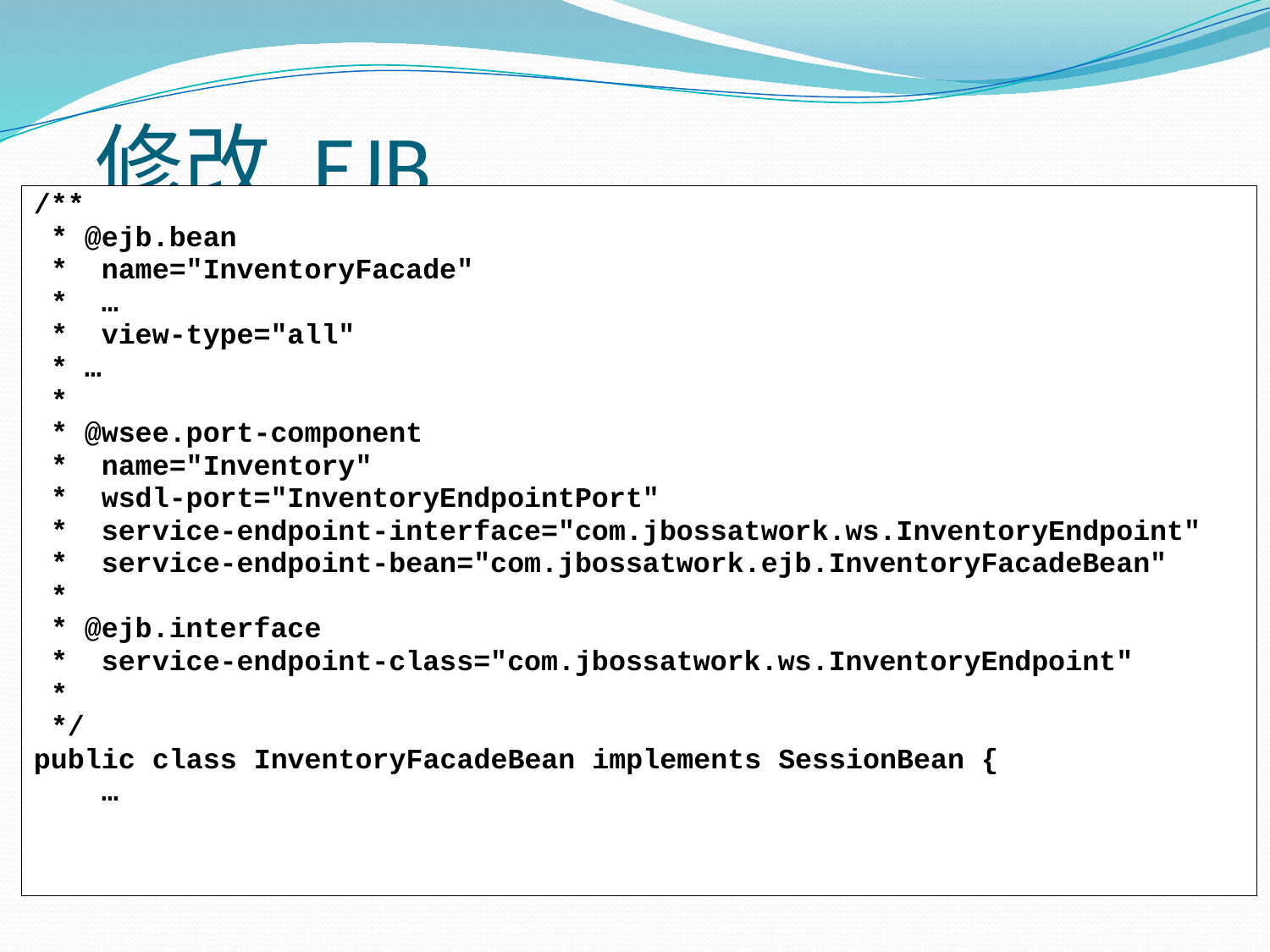

# 修改 EJB
/**
 * @ejb.bean
 *  name="InventoryFacade"
 *  …
 *  view-type="all"
 * …
 *
 * @wsee.port-component
 *  name="Inventory"
 *  wsdl-port="InventoryEndpointPort"
 *  service-endpoint-interface="com.jbossatwork.ws.InventoryEndpoint"
 *  service-endpoint-bean="com.jbossatwork.ejb.InventoryFacadeBean"
 *
 * @ejb.interface
 *  service-endpoint-class="com.jbossatwork.ws.InventoryEndpoint"
 *
 */
public class InventoryFacadeBean implements SessionBean {
    …